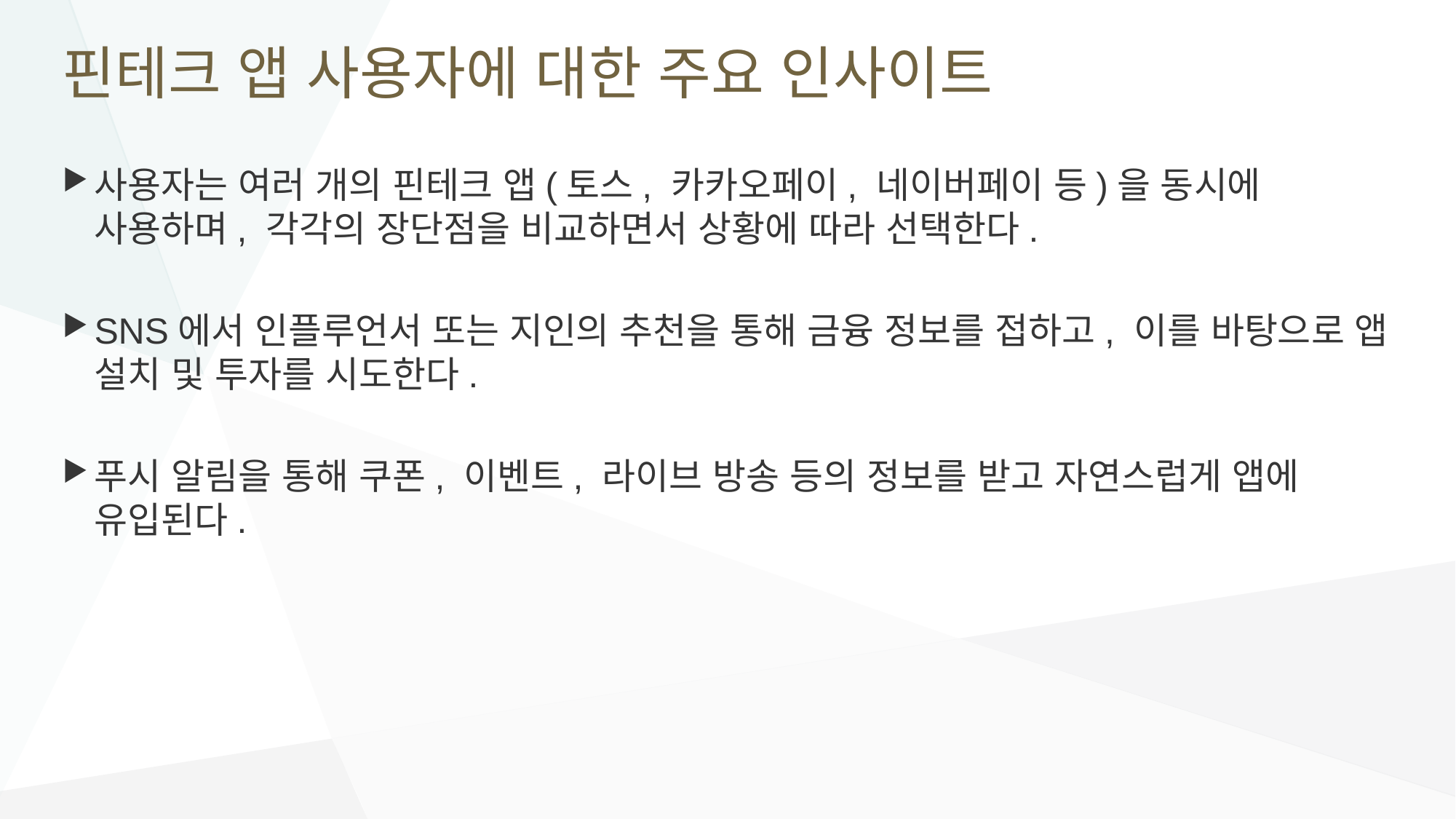

# 핀테크 앱 사용자에 대한 주요 인사이트
사용자는 여러 개의 핀테크 앱(토스, 카카오페이, 네이버페이 등)을 동시에 사용하며, 각각의 장단점을 비교하면서 상황에 따라 선택한다.

SNS에서 인플루언서 또는 지인의 추천을 통해 금융 정보를 접하고, 이를 바탕으로 앱 설치 및 투자를 시도한다.

푸시 알림을 통해 쿠폰, 이벤트, 라이브 방송 등의 정보를 받고 자연스럽게 앱에 유입된다.